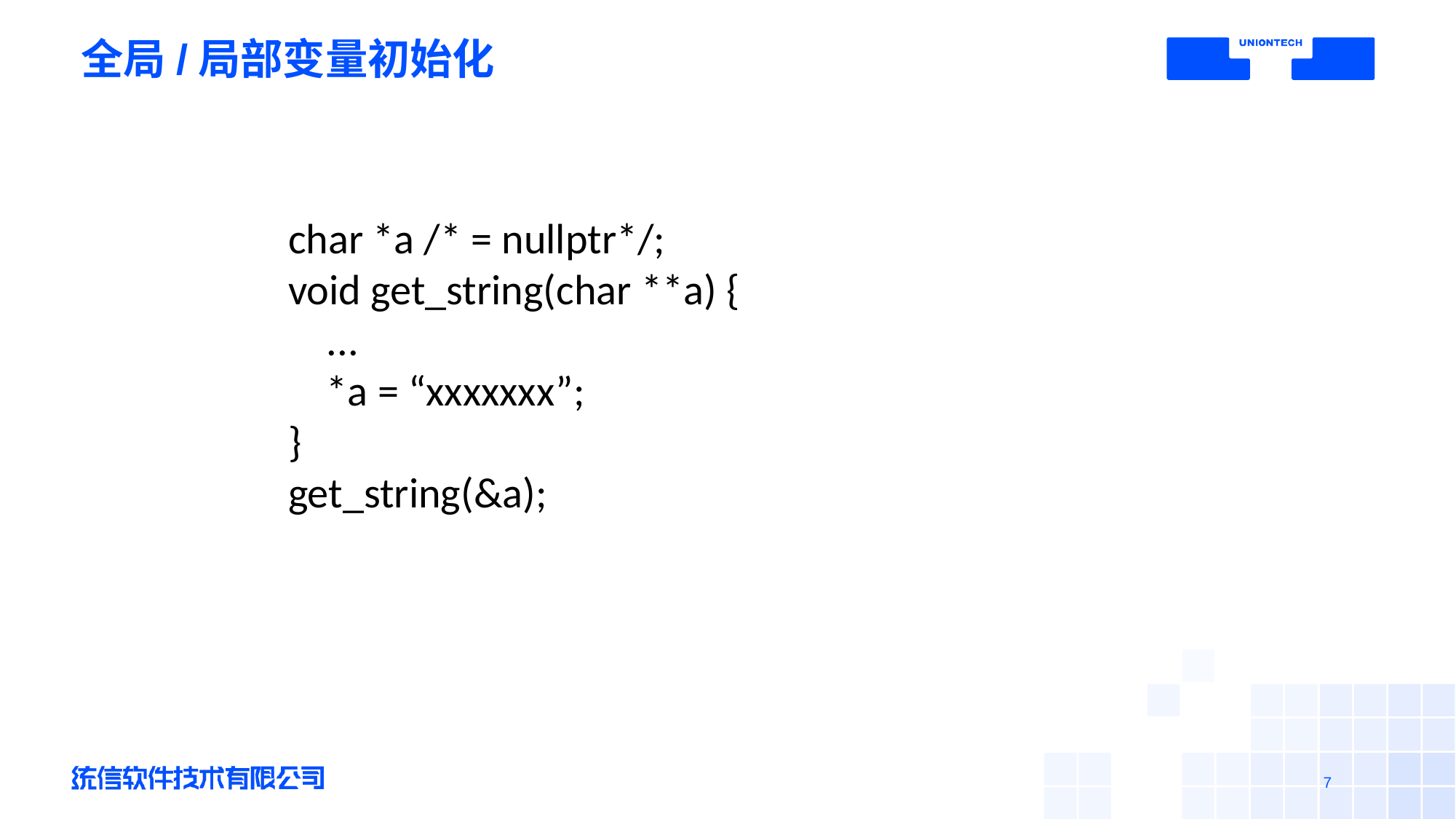

# 全局/局部变量初始化
char *a /* = nullptr*/;
void get_string(char **a) {
    ...
    *a = “xxxxxxx”;
}
get_string(&a);